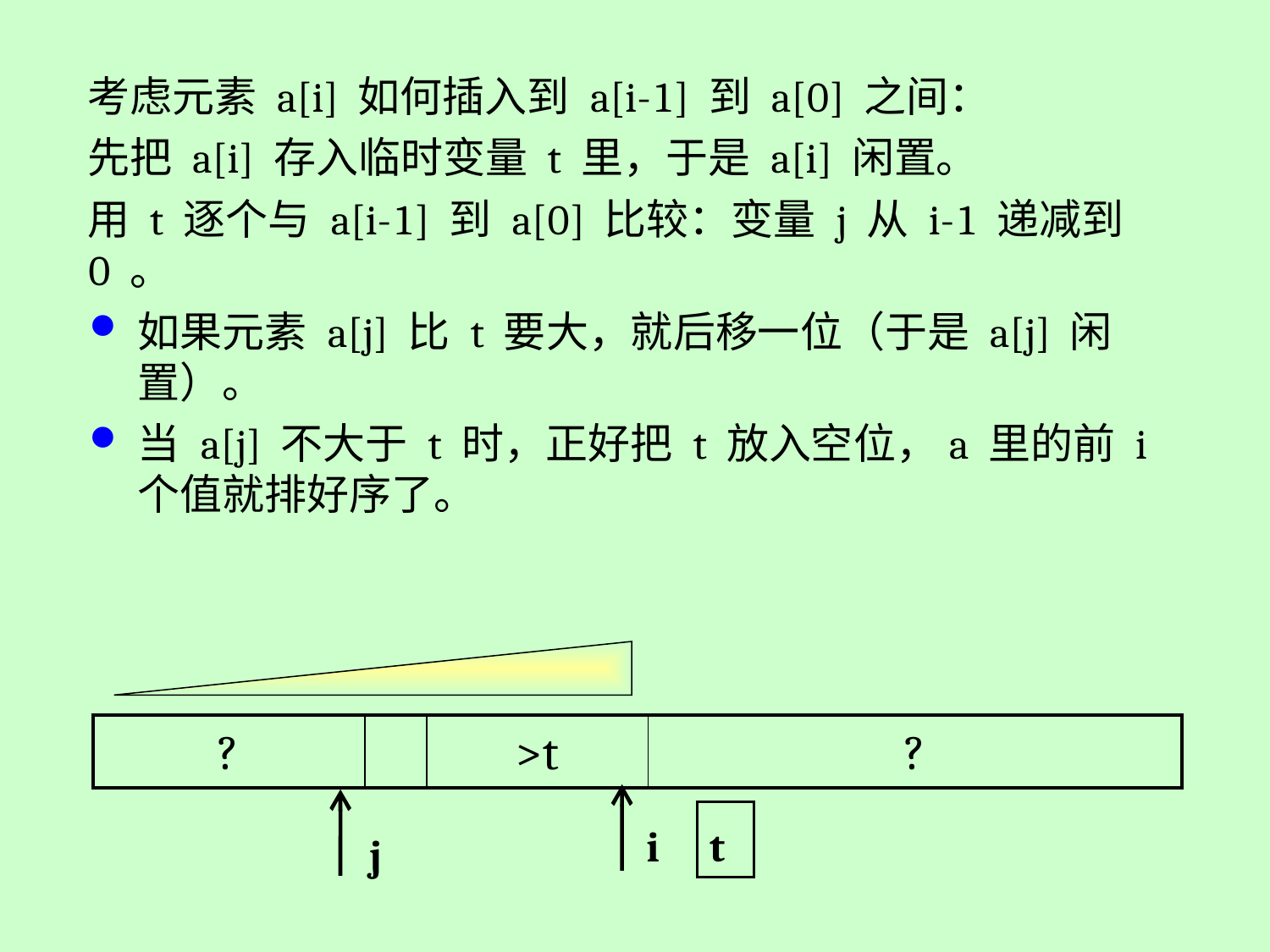

考虑元素 a[i] 如何插入到 a[i-1] 到 a[0] 之间：
先把 a[i] 存入临时变量 t 里，于是 a[i] 闲置。
用 t 逐个与 a[i-1] 到 a[0] 比较：变量 j 从 i-1 递减到 0 。
如果元素 a[j] 比 t 要大，就后移一位（于是 a[j] 闲置）。
当 a[j] 不大于 t 时，正好把 t 放入空位，a 里的前 i 个值就排好序了。

| ? |  | >t | ? |
| --- | --- | --- | --- |

i
t
j
58